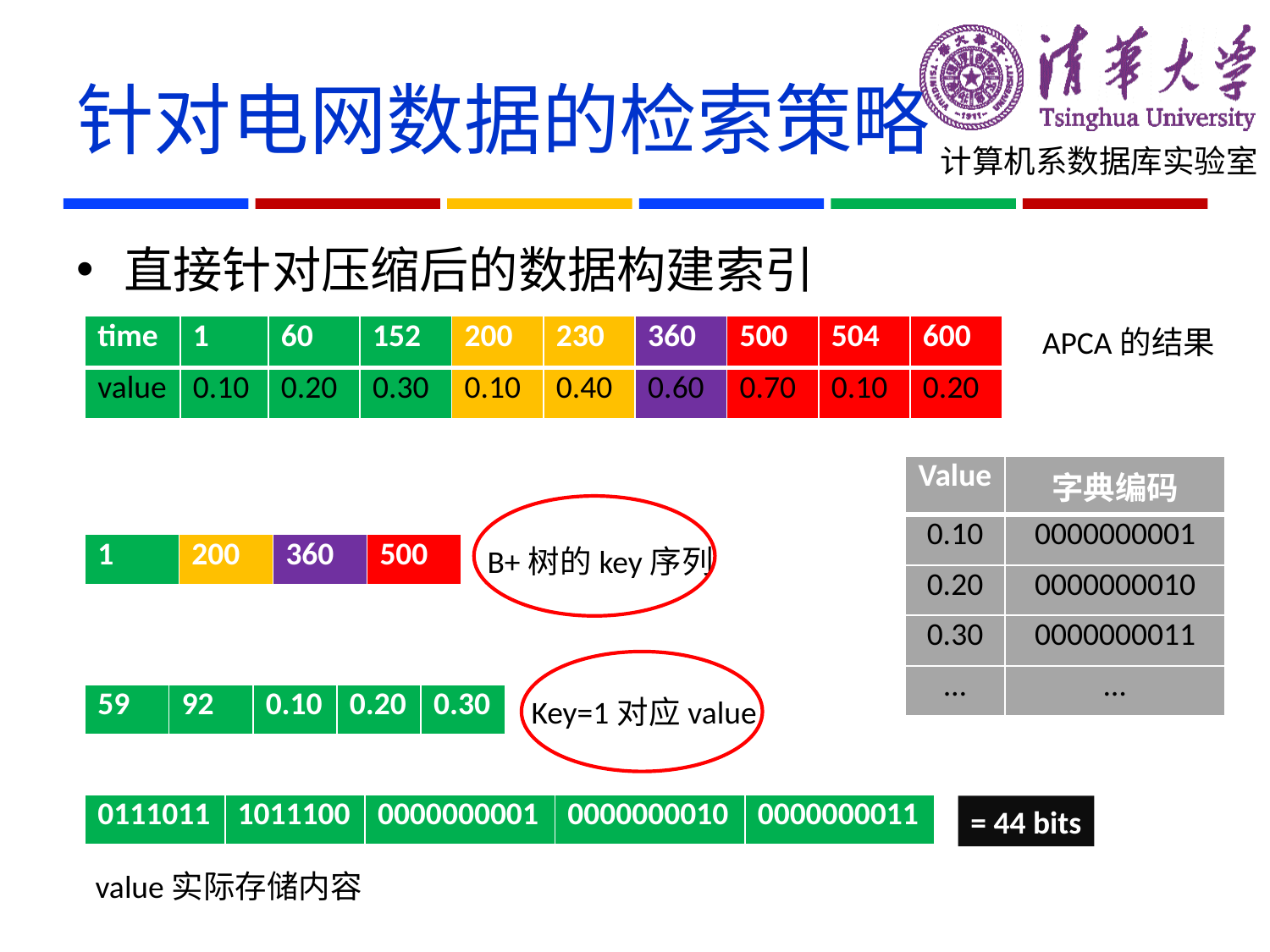

# 针对电网数据的检索策略
直接针对压缩后的数据构建索引

| time | 1 | 60 | 152 | 200 | 230 | 360 | 500 | 504 | 600 |
| --- | --- | --- | --- | --- | --- | --- | --- | --- | --- |
| value | 0.10 | 0.20 | 0.30 | 0.10 | 0.40 | 0.60 | 0.70 | 0.10 | 0.20 |
APCA的结果
| Value | 字典编码 |
| --- | --- |
| 0.10 | 0000000001 |
| 0.20 | 0000000010 |
| 0.30 | 0000000011 |
| … | … |

| 1 | 200 | 360 | 500 |
| --- | --- | --- | --- |
B+树的key序列

| 59 | 92 | 0.10 | 0.20 | 0.30 |
| --- | --- | --- | --- | --- |
Key=1对应value
| 0111011 | 1011100 | 0000000001 | 0000000010 | 0000000011 |
| --- | --- | --- | --- | --- |
= 44 bits
value实际存储内容